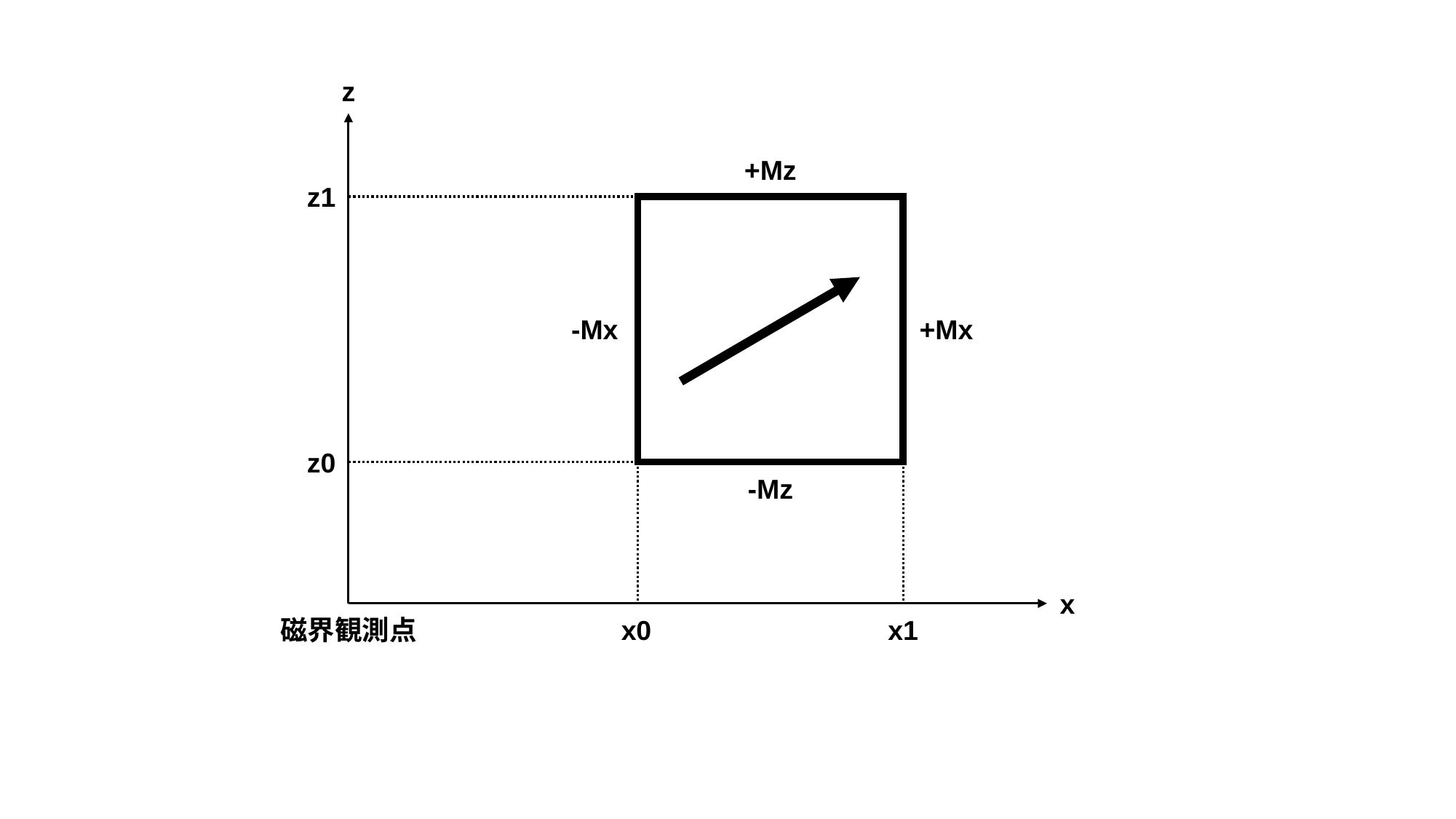

z
+Mz
z1

-Mx
+Mx
z0
-Mz
x
磁界観測点
x0
x1